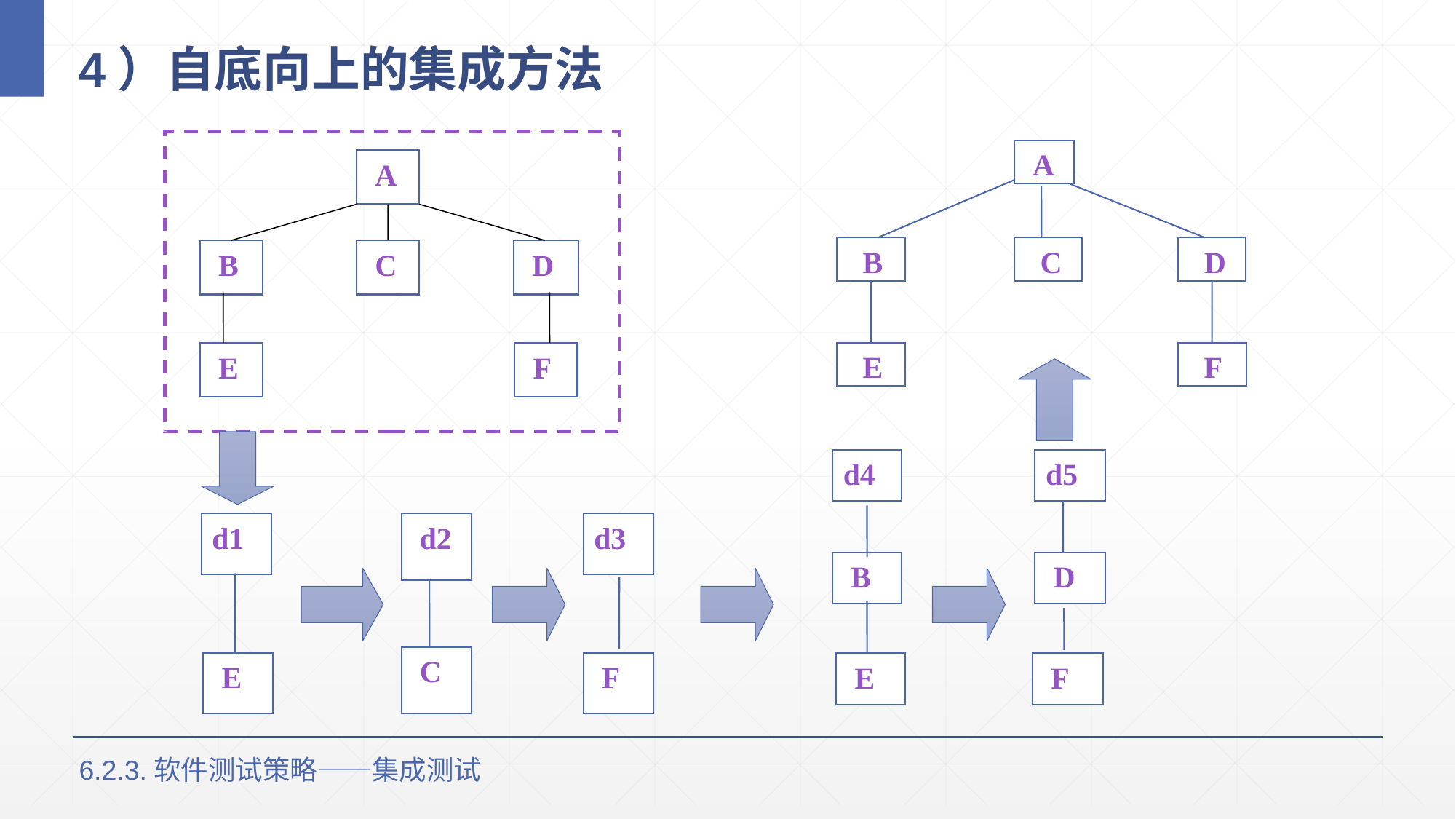

# 4）自底向上的集成方法

 A

 B

 C

 D

 E

 F

 A

  B
  C

  D

  E

  F

d4

 B

 E

d5

 D

 F

d1

 E

 d2

 C
d3

 F

6.2.3.软件测试策略——集成测试